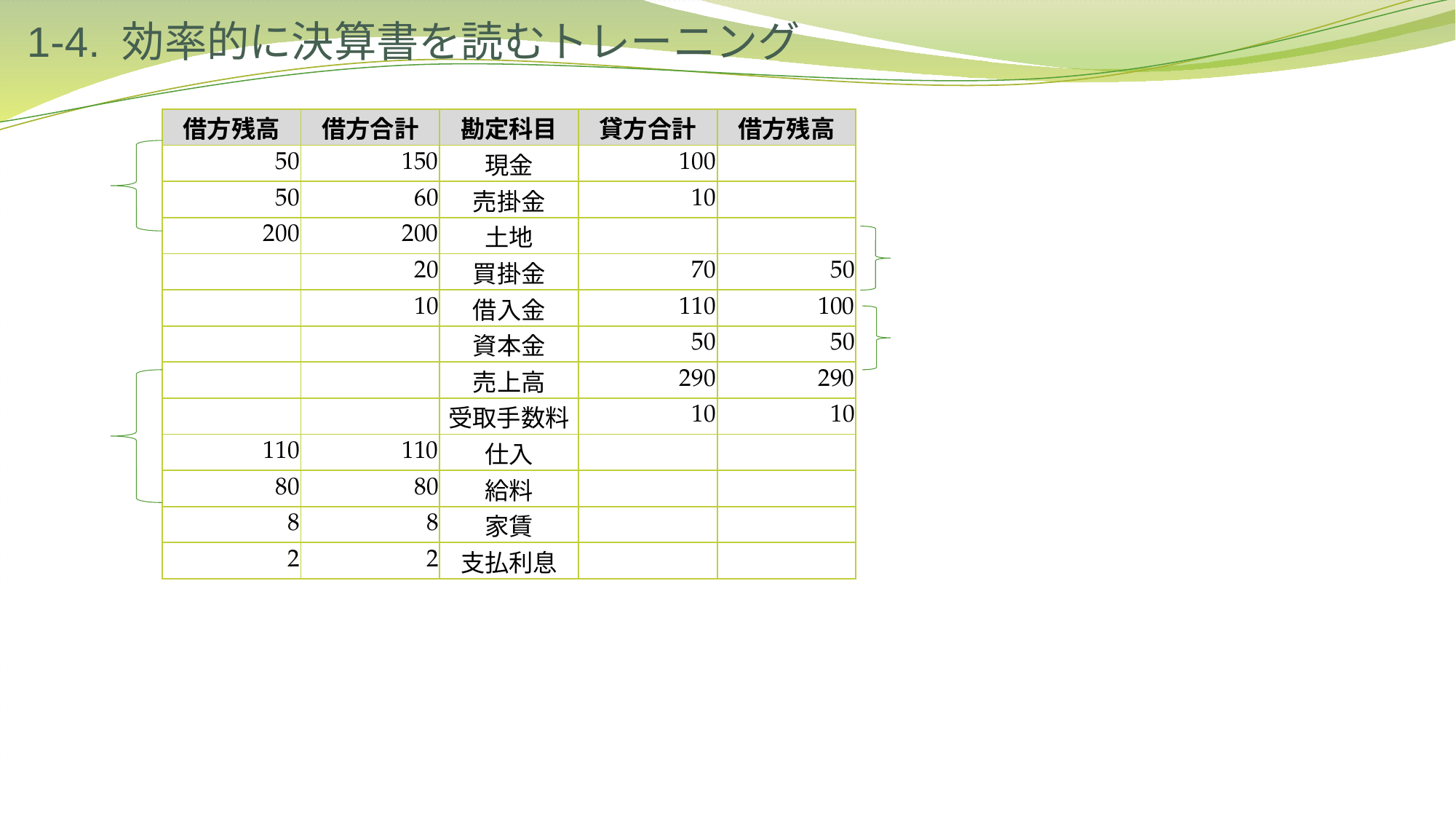

# 1-4. 効率的に決算書を読むトレーニング
| 借方残高 | 借方合計 | 勘定科目 | 貸方合計 | 借方残高 |
| --- | --- | --- | --- | --- |
| 50 | 150 | 現金 | 100 |  |
| 50 | 60 | 売掛金 | 10 |  |
| 200 | 200 | 土地 |  |  |
|  | 20 | 買掛金 | 70 | 50 |
|  | 10 | 借入金 | 110 | 100 |
|  |  | 資本金 | 50 | 50 |
|  |  | 売上高 | 290 | 290 |
|  |  | 受取手数料 | 10 | 10 |
| 110 | 110 | 仕入 |  |  |
| 80 | 80 | 給料 |  |  |
| 8 | 8 | 家賃 |  |  |
| 2 | 2 | 支払利息 |  |  |